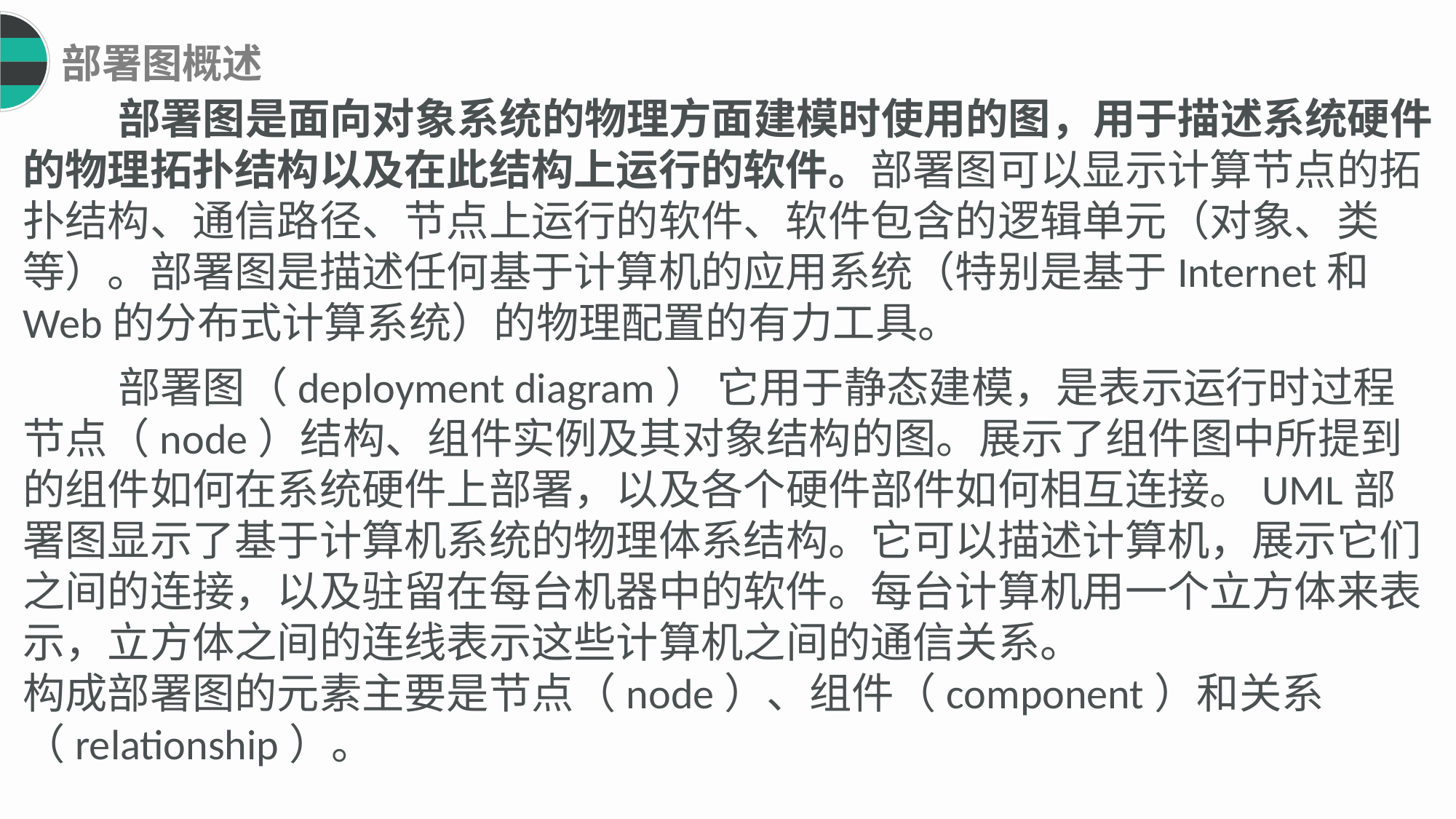

部署图概述
         部署图是面向对象系统的物理方面建模时使用的图，用于描述系统硬件的物理拓扑结构以及在此结构上运行的软件。部署图可以显示计算节点的拓扑结构、通信路径、节点上运行的软件、软件包含的逻辑单元（对象、类等）。部署图是描述任何基于计算机的应用系统（特别是基于Internet和Web的分布式计算系统）的物理配置的有力工具。
         部署图（deployment diagram） 它用于静态建模，是表示运行时过程节点（node）结构、组件实例及其对象结构的图。展示了组件图中所提到的组件如何在系统硬件上部署，以及各个硬件部件如何相互连接。UML部署图显示了基于计算机系统的物理体系结构。它可以描述计算机，展示它们之间的连接，以及驻留在每台机器中的软件。每台计算机用一个立方体来表示，立方体之间的连线表示这些计算机之间的通信关系。
构成部署图的元素主要是节点（node）、组件（component）和关系（relationship）。